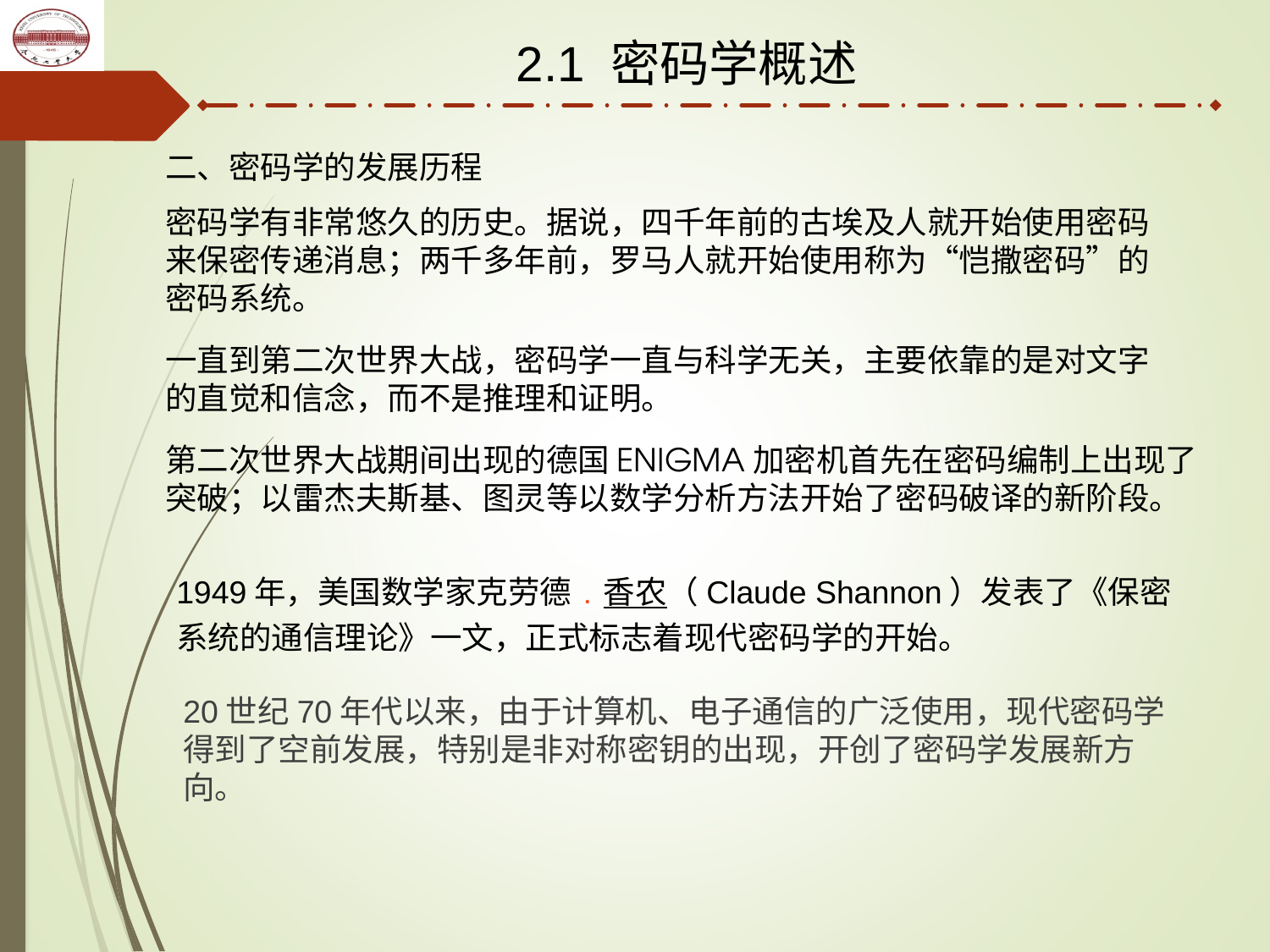

2.1 密码学概述
二、密码学的发展历程
密码学有非常悠久的历史。据说，四千年前的古埃及人就开始使用密码来保密传递消息；两千多年前，罗马人就开始使用称为“恺撒密码”的密码系统。
一直到第二次世界大战，密码学一直与科学无关，主要依靠的是对文字的直觉和信念，而不是推理和证明。
第二次世界大战期间出现的德国ENIGMA加密机首先在密码编制上出现了突破；以雷杰夫斯基、图灵等以数学分析方法开始了密码破译的新阶段。
1949年，美国数学家克劳德﹒香农（Claude Shannon）发表了《保密系统的通信理论》一文，正式标志着现代密码学的开始。
20世纪70年代以来，由于计算机、电子通信的广泛使用，现代密码学得到了空前发展，特别是非对称密钥的出现，开创了密码学发展新方向。